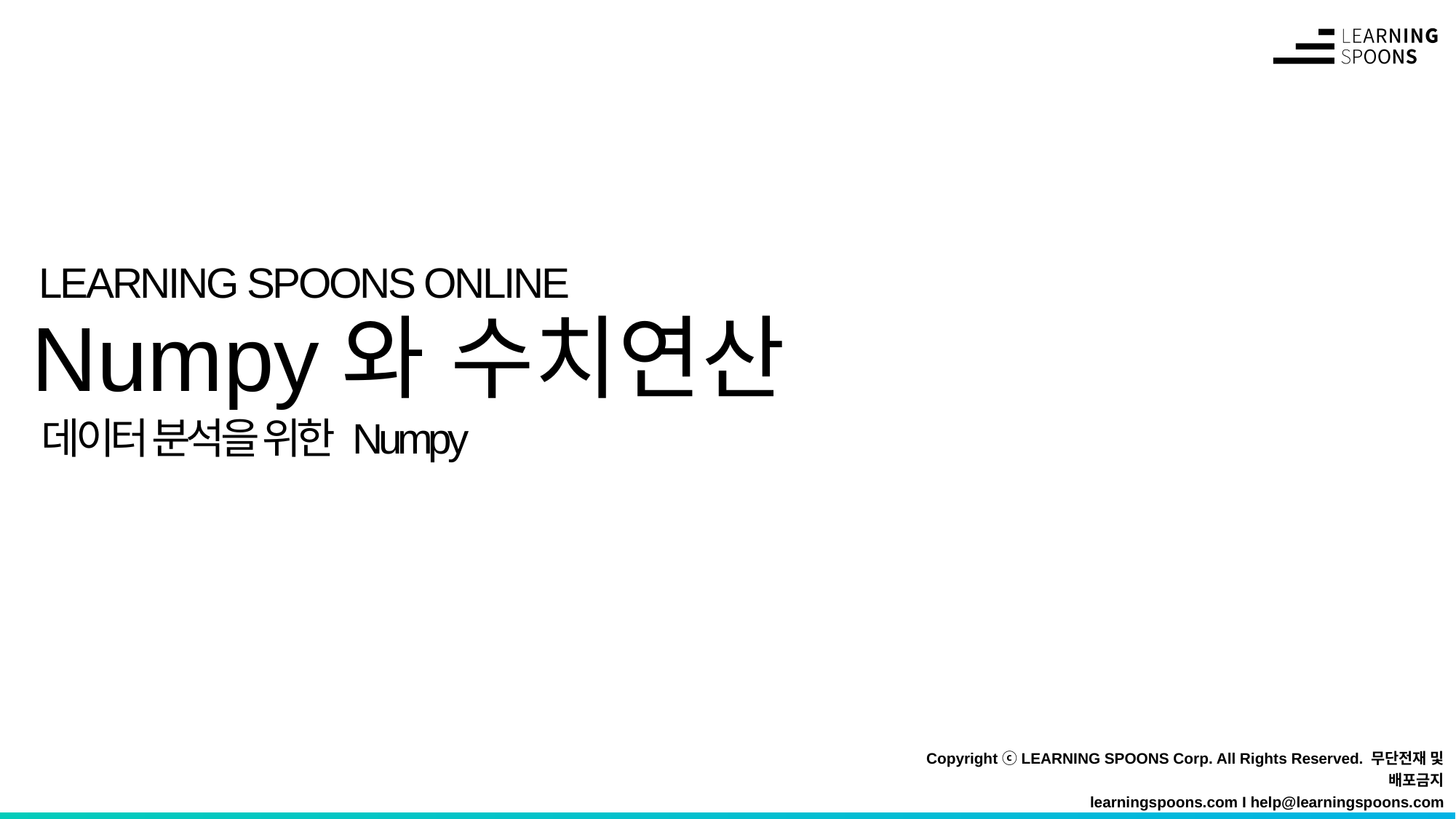

# Numpy와 수치연산
데이터 분석을 위한 Numpy